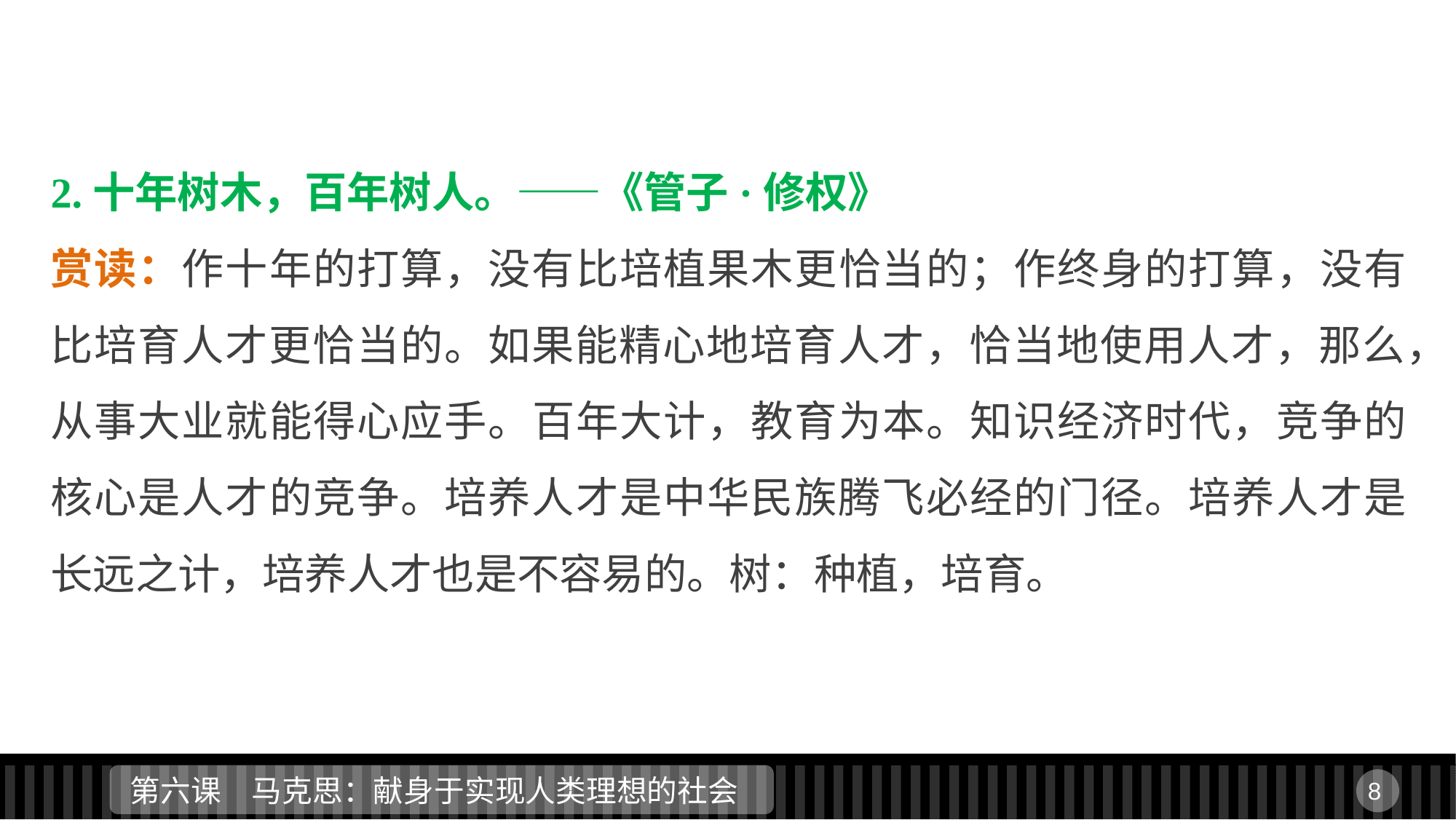

2.十年树木，百年树人。——《管子·修权》
赏读：作十年的打算，没有比培植果木更恰当的；作终身的打算，没有比培育人才更恰当的。如果能精心地培育人才，恰当地使用人才，那么，从事大业就能得心应手。百年大计，教育为本。知识经济时代，竞争的核心是人才的竞争。培养人才是中华民族腾飞必经的门径。培养人才是长远之计，培养人才也是不容易的。树：种植，培育。